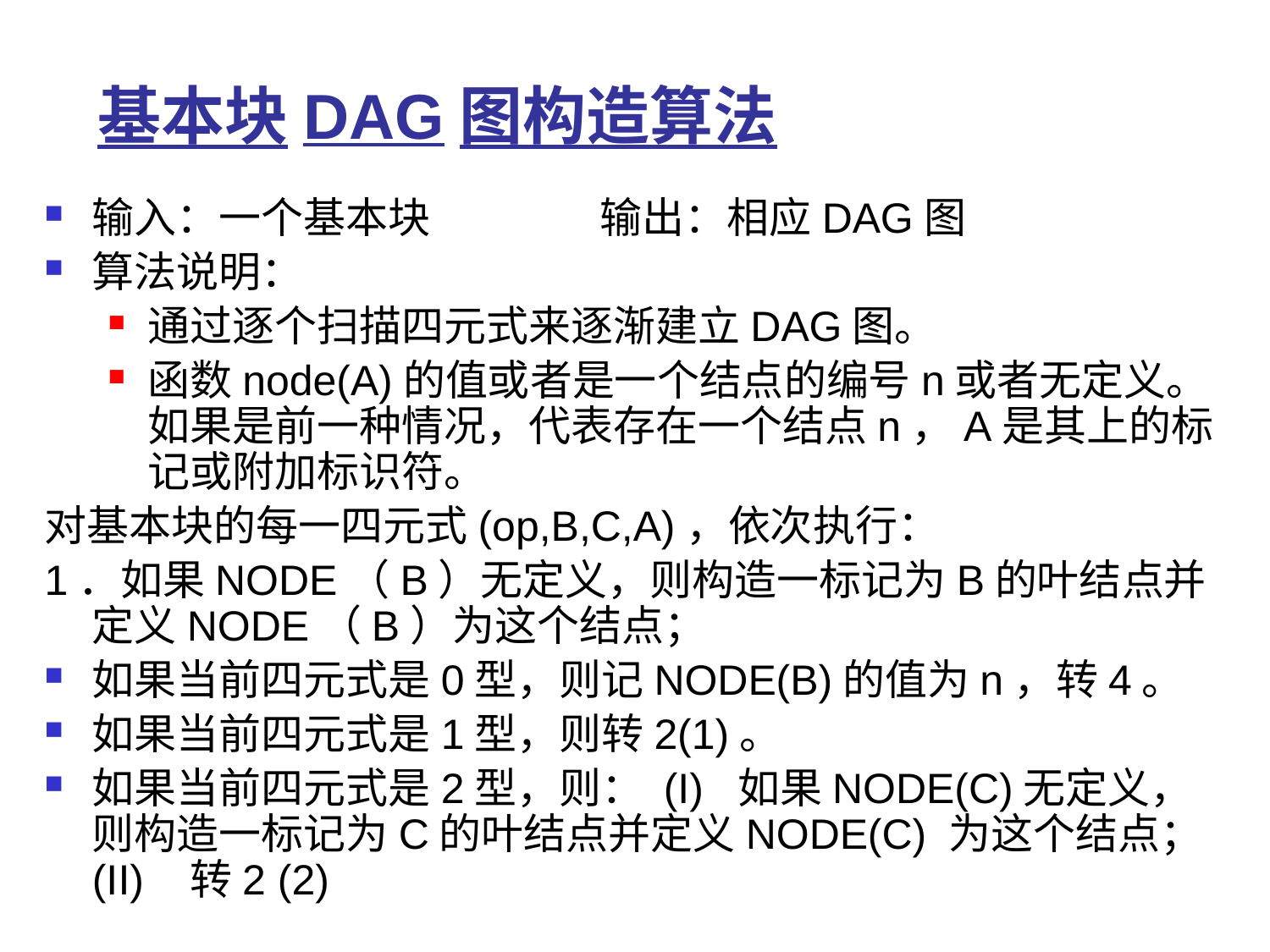

# 基本块DAG图构造算法
输入：一个基本块		输出：相应DAG图
算法说明：
通过逐个扫描四元式来逐渐建立DAG图。
函数node(A)的值或者是一个结点的编号n或者无定义。如果是前一种情况，代表存在一个结点n，A是其上的标记或附加标识符。
对基本块的每一四元式(op,B,C,A)，依次执行：
1．如果NODE（B）无定义，则构造一标记为B的叶结点并定义NODE（B）为这个结点；
如果当前四元式是0型，则记NODE(B)的值为n，转4。
如果当前四元式是1型，则转2(1)。
如果当前四元式是2型，则： (I)  如果NODE(C)无定义，则构造一标记为C的叶结点并定义NODE(C) 为这个结点； (II)   转2 (2)
23